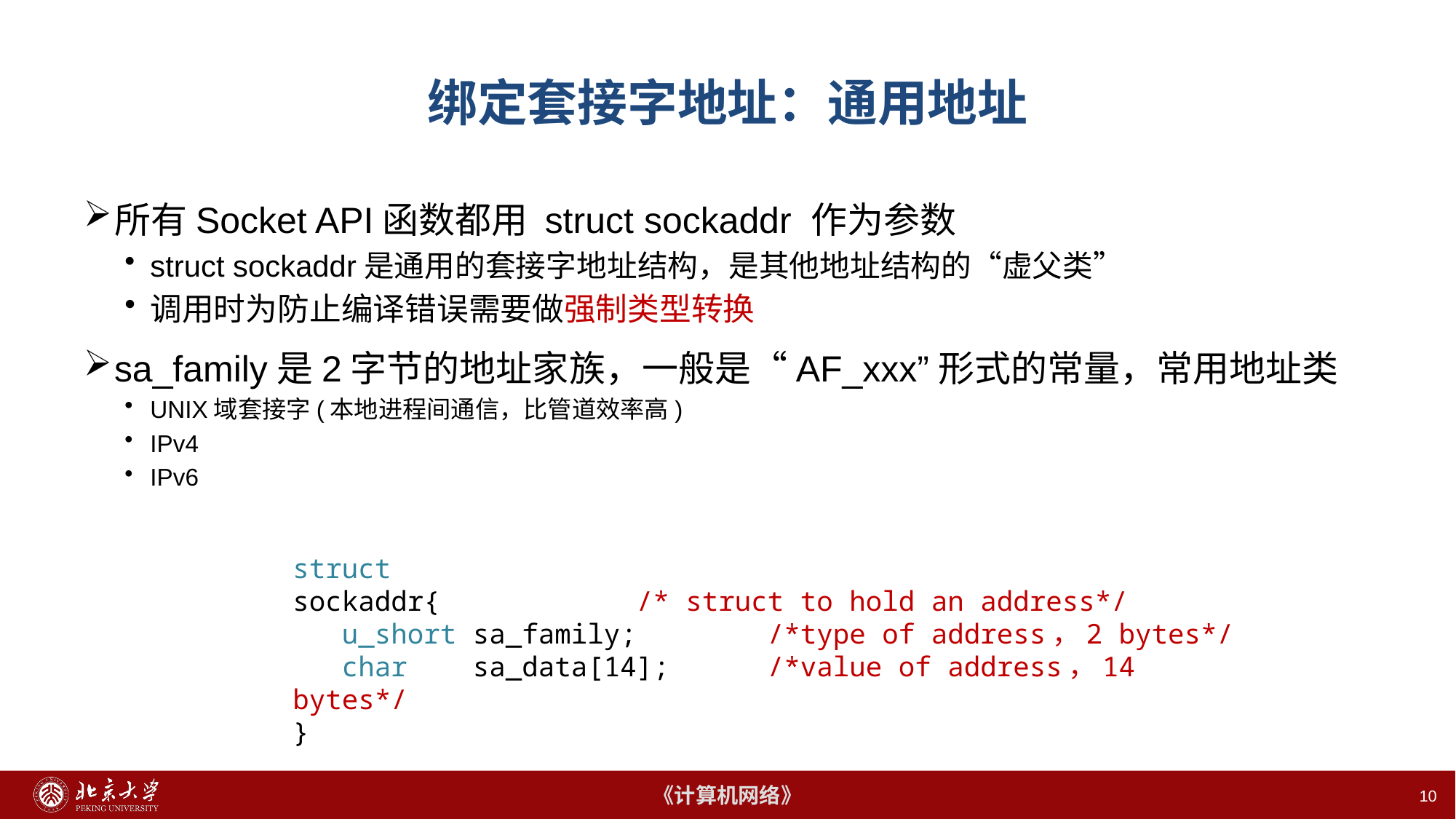

10
# 绑定套接字地址：通用地址
所有Socket API函数都用 struct sockaddr 作为参数
struct sockaddr是通用的套接字地址结构，是其他地址结构的“虚父类”
调用时为防止编译错误需要做强制类型转换
sa_family是2字节的地址家族，一般是“AF_xxx”形式的常量，常用地址类
UNIX域套接字(本地进程间通信，比管道效率高)
IPv4
IPv6
struct
sockaddr{            /* struct to hold an address*/
   u_short sa_family;        /*type of address，2 bytes*/
   char    sa_data[14];      /*value of address，14 bytes*/
}